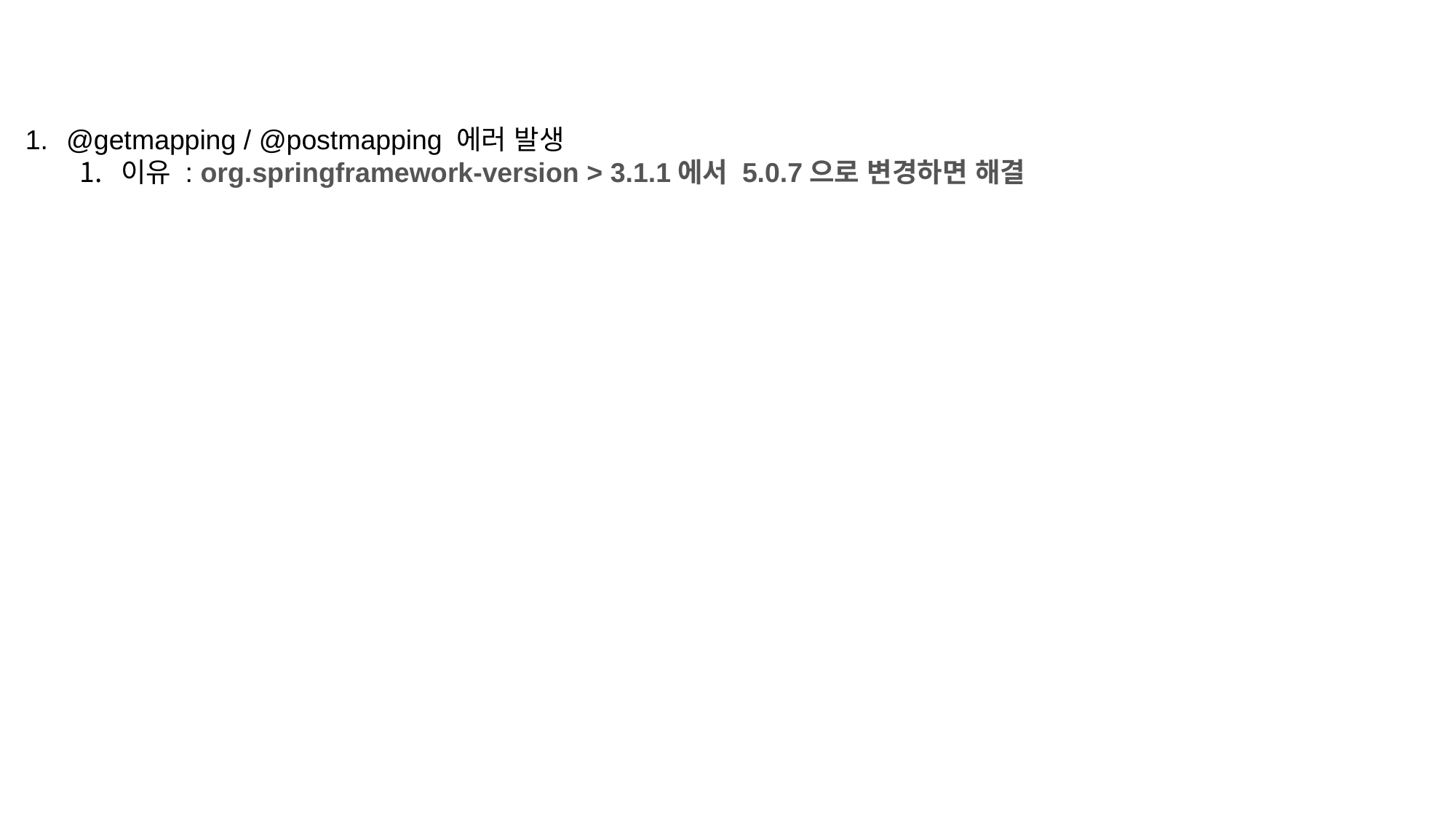

@getmapping / @postmapping 에러 발생
이유 : org.springframework-version > 3.1.1에서 5.0.7으로 변경하면 해결